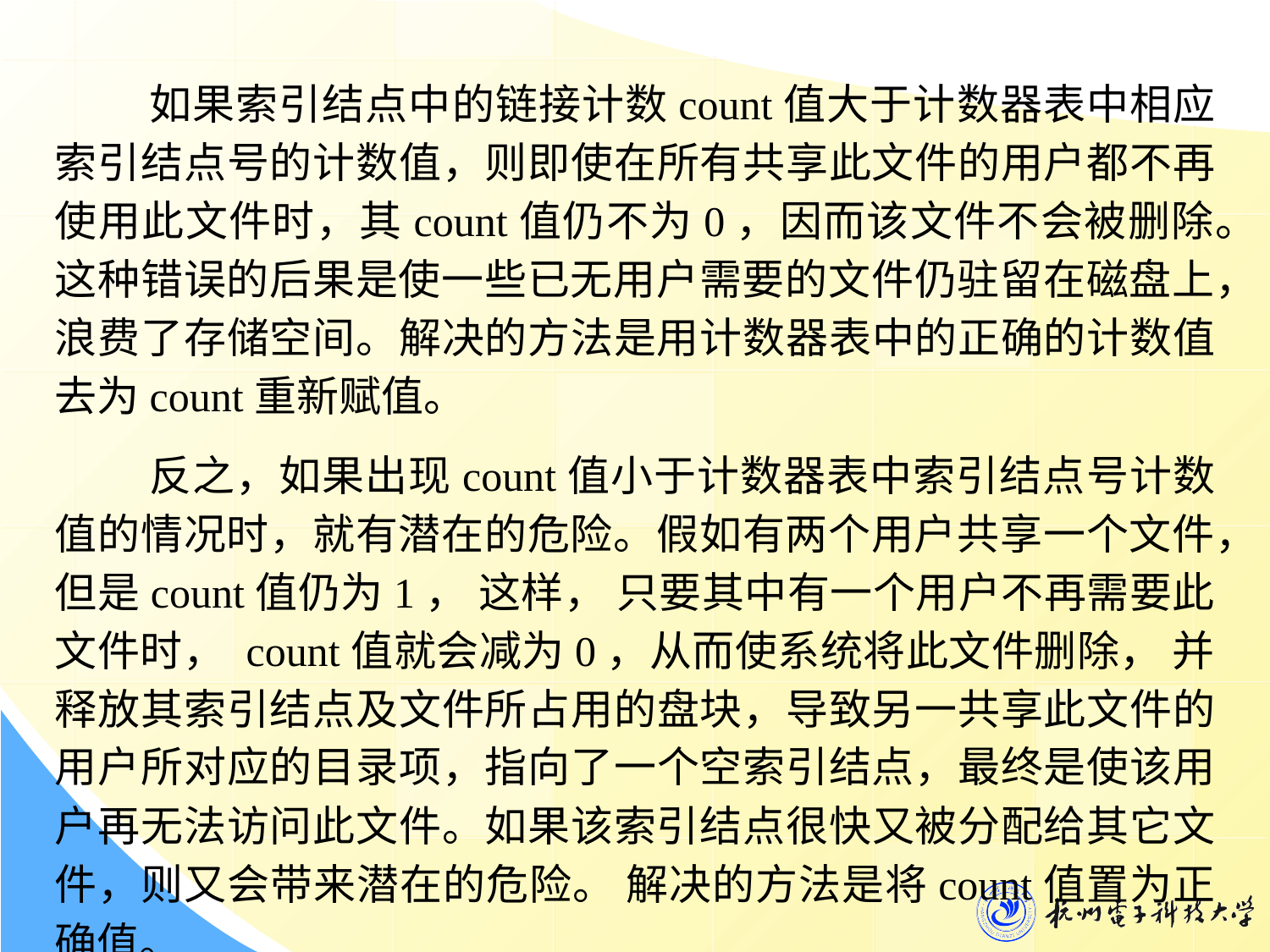

如果索引结点中的链接计数count值大于计数器表中相应索引结点号的计数值，则即使在所有共享此文件的用户都不再使用此文件时，其count值仍不为0，因而该文件不会被删除。这种错误的后果是使一些已无用户需要的文件仍驻留在磁盘上，浪费了存储空间。解决的方法是用计数器表中的正确的计数值去为count重新赋值。
        反之，如果出现count值小于计数器表中索引结点号计数值的情况时，就有潜在的危险。假如有两个用户共享一个文件，但是count值仍为1， 这样， 只要其中有一个用户不再需要此文件时， count值就会减为0，从而使系统将此文件删除， 并释放其索引结点及文件所占用的盘块，导致另一共享此文件的用户所对应的目录项，指向了一个空索引结点，最终是使该用户再无法访问此文件。如果该索引结点很快又被分配给其它文件，则又会带来潜在的危险。 解决的方法是将count值置为正确值。